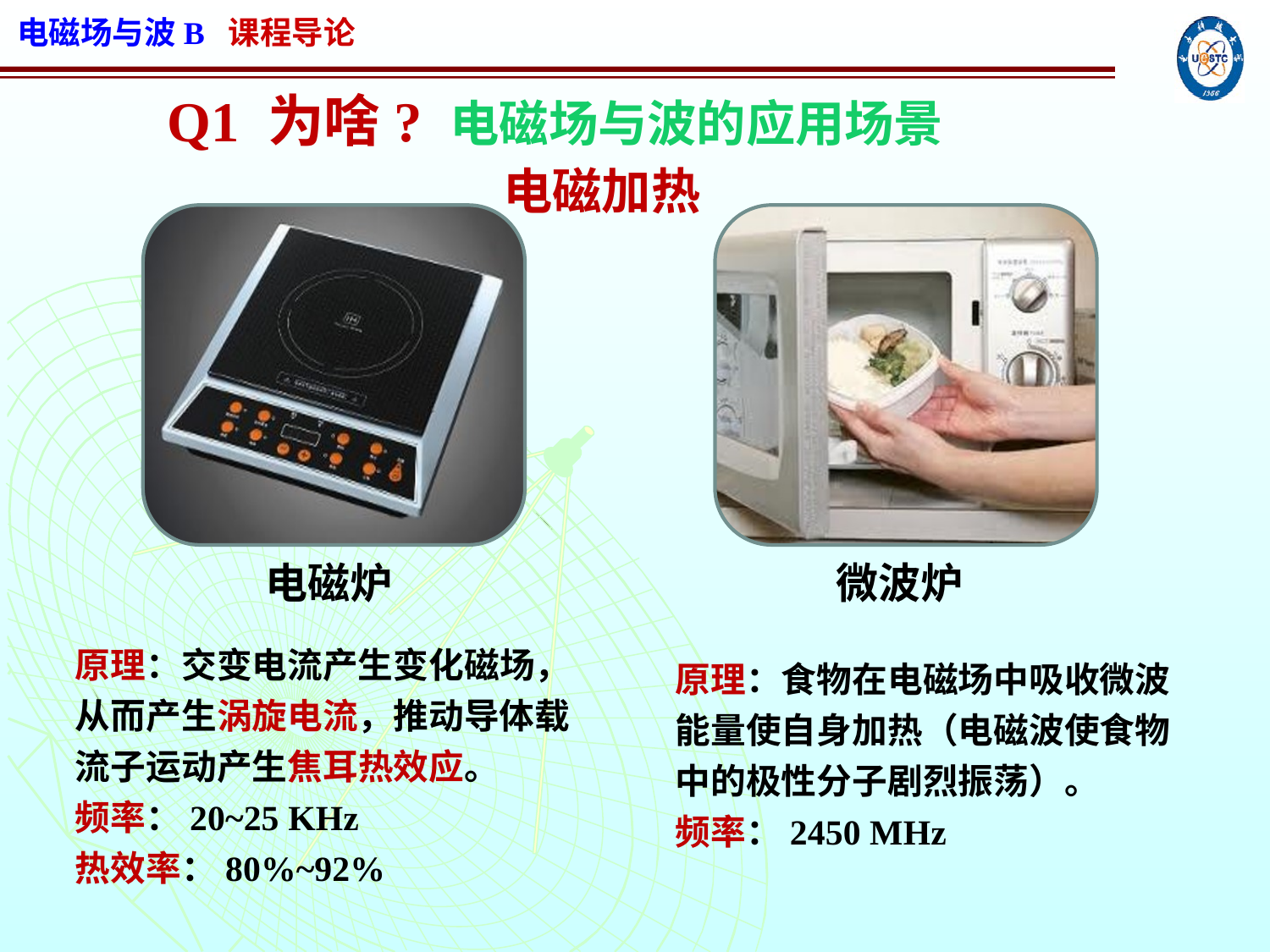

Q1 为啥? 电磁场与波的应用场景
电磁加热

电磁炉
微波炉
原理：交变电流产生变化磁场，从而产生涡旋电流，推动导体载流子运动产生焦耳热效应。
频率：20~25 KHz
热效率：80%~92%
原理：食物在电磁场中吸收微波能量使自身加热（电磁波使食物中的极性分子剧烈振荡）。
频率：2450 MHz